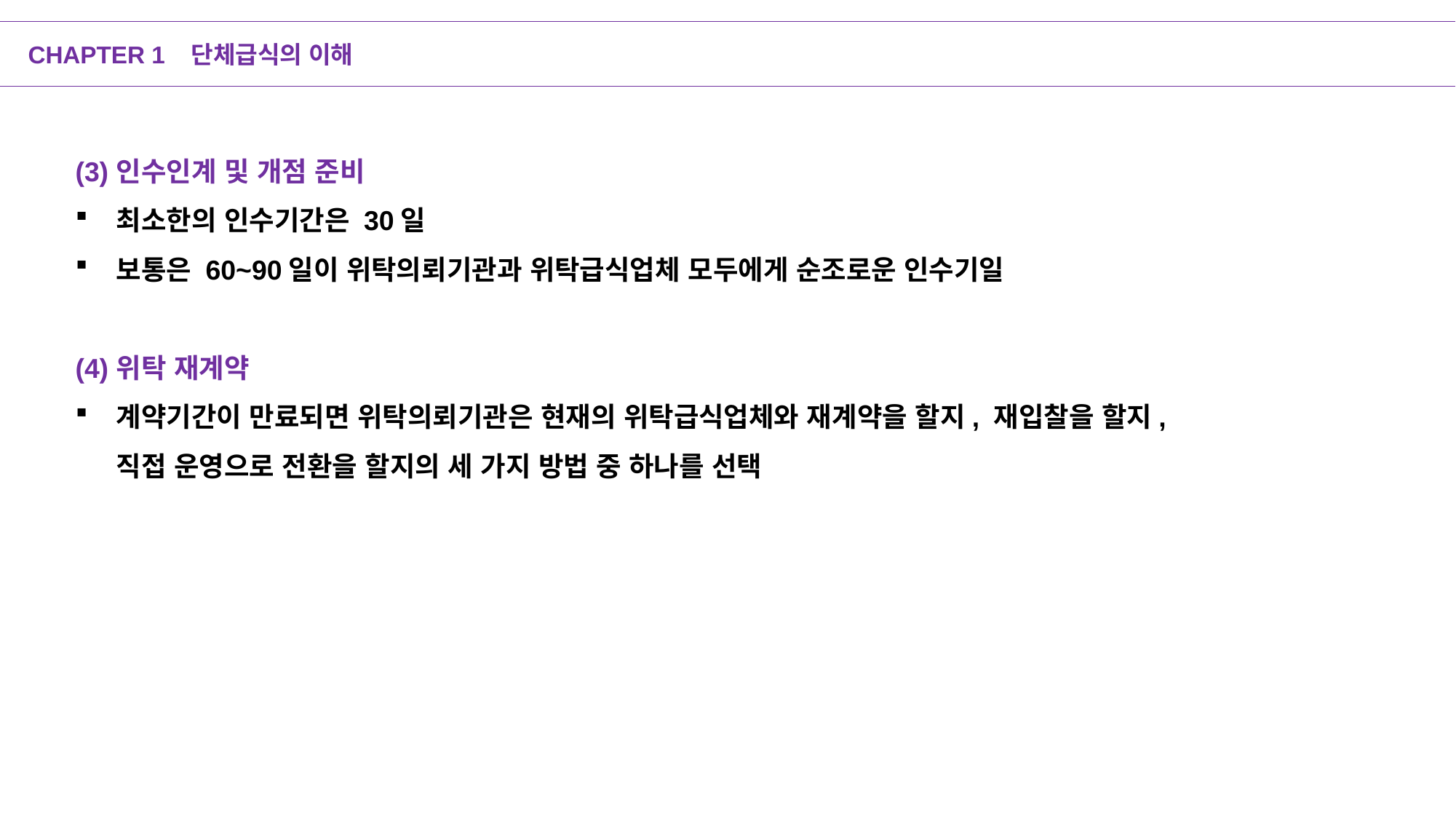

CHAPTER 1   단체급식의 이해
(3)	인수인계 및 개점 준비
최소한의 인수기간은 30일
보통은 60~90일이 위탁의뢰기관과 위탁급식업체 모두에게 순조로운 인수기일

(4)	위탁 재계약
계약기간이 만료되면 위탁의뢰기관은 현재의 위탁급식업체와 재계약을 할지, 재입찰을 할지,
직접 운영으로 전환을 할지의 세 가지 방법 중 하나를 선택